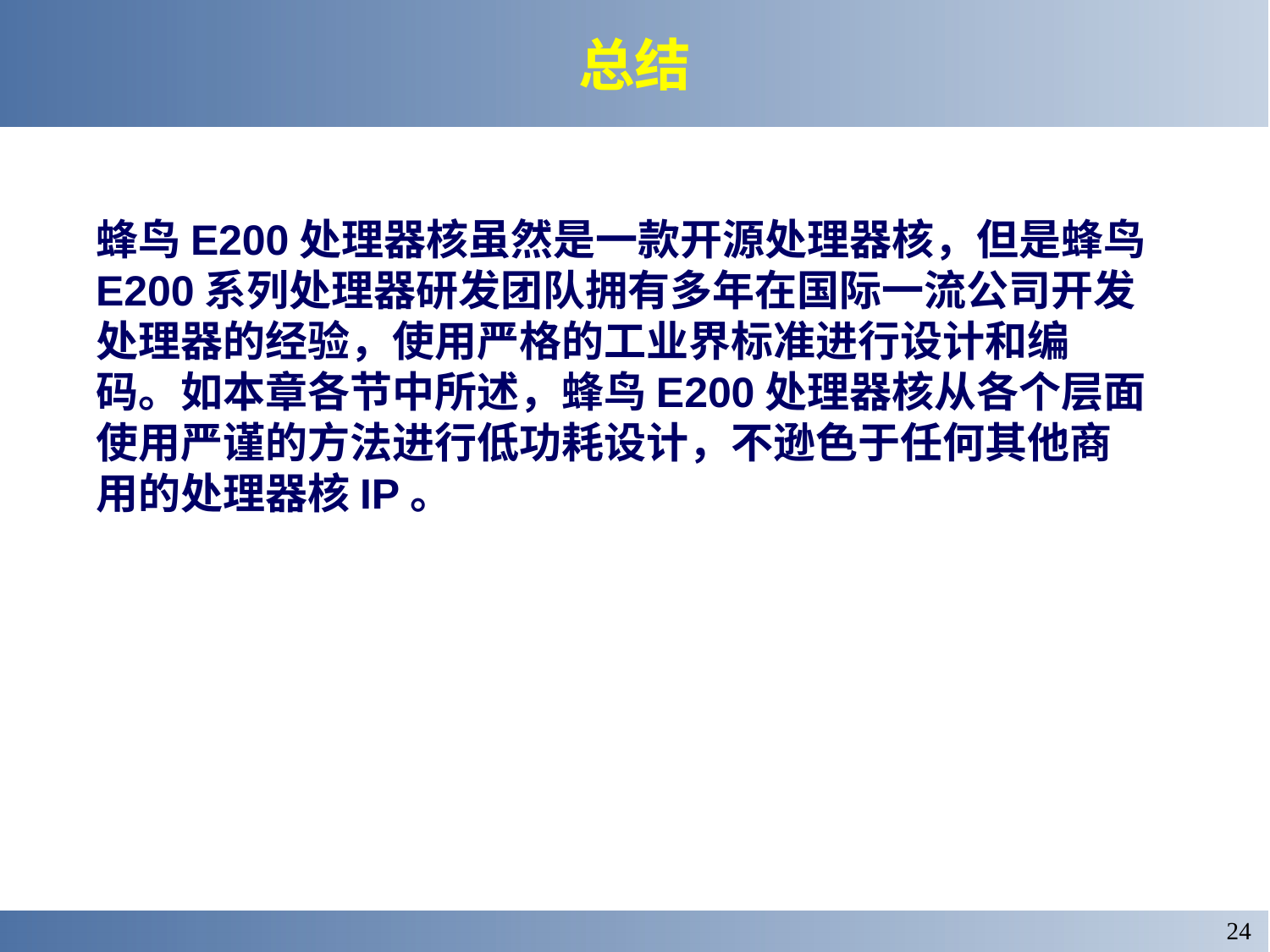

# 总结
蜂鸟E200处理器核虽然是一款开源处理器核，但是蜂鸟E200系列处理器研发团队拥有多年在国际一流公司开发处理器的经验，使用严格的工业界标准进行设计和编码。如本章各节中所述，蜂鸟E200处理器核从各个层面使用严谨的方法进行低功耗设计，不逊色于任何其他商用的处理器核IP。